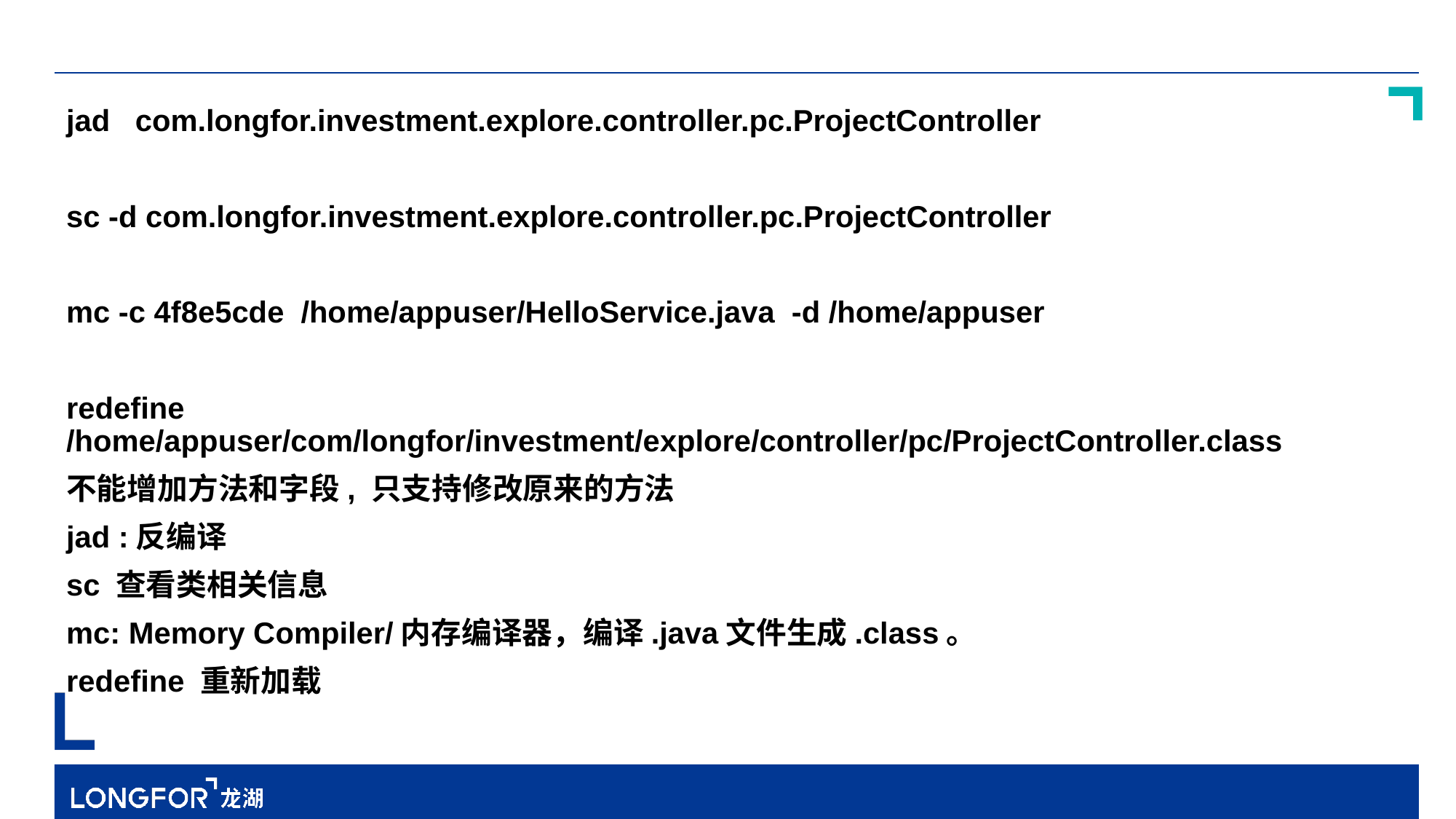

jad   com.longfor.investment.explore.controller.pc.ProjectController

sc -d com.longfor.investment.explore.controller.pc.ProjectController

mc -c 4f8e5cde  /home/appuser/HelloService.java  -d /home/appuser

redefine /home/appuser/com/longfor/investment/explore/controller/pc/ProjectController.class
不能增加方法和字段, 只支持修改原来的方法
jad :反编译
sc 查看类相关信息
mc: Memory Compiler/内存编译器，编译.java文件生成.class。
redefine 重新加载